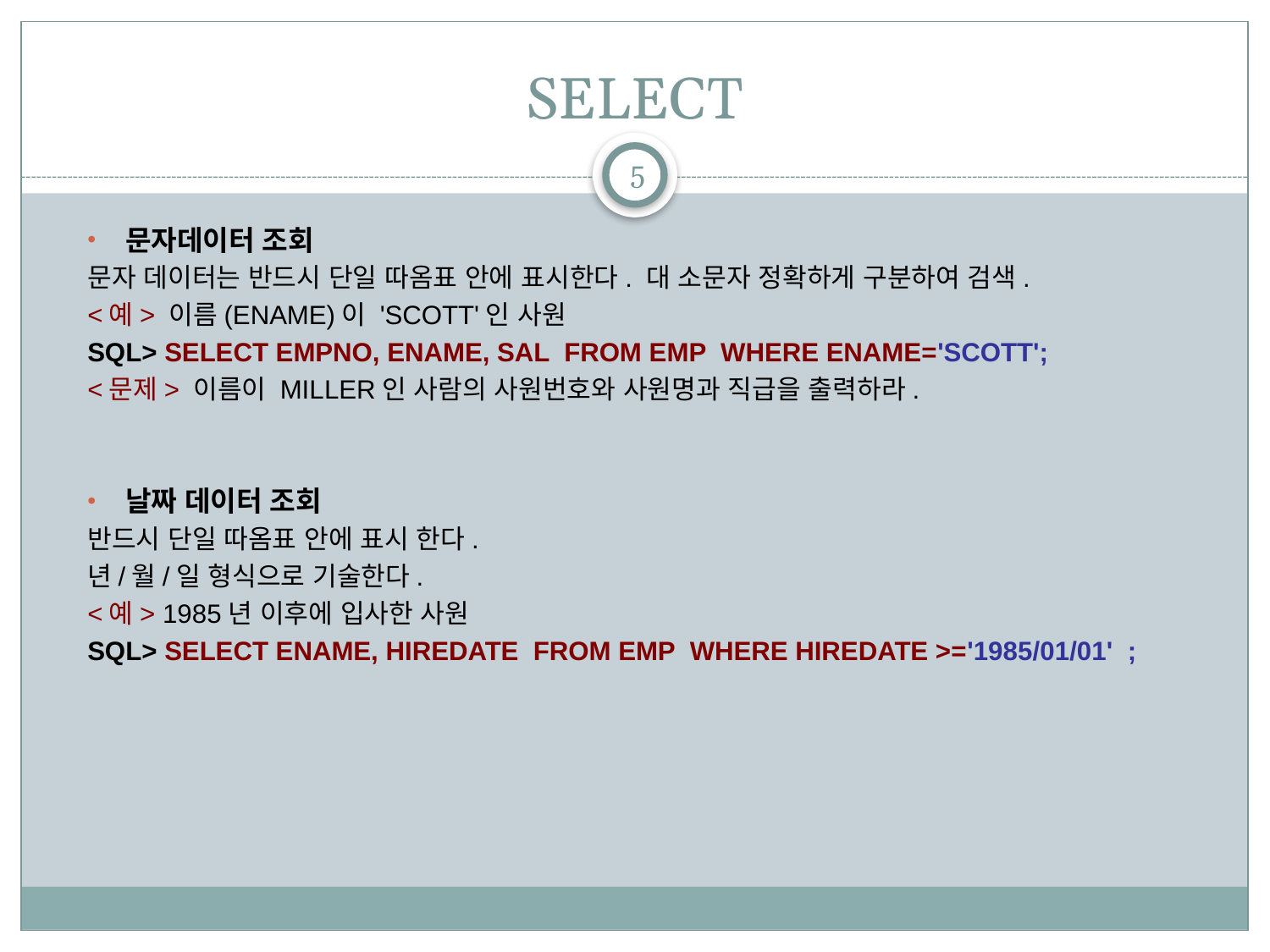

# SELECT
5
문자데이터 조회
문자 데이터는 반드시 단일 따옴표 안에 표시한다. 대 소문자 정확하게 구분하여 검색.
<예> 이름(ENAME)이 'SCOTT'인 사원
SQL> SELECT EMPNO, ENAME, SAL  FROM EMP  WHERE ENAME='SCOTT';
<문제> 이름이 MILLER인 사람의 사원번호와 사원명과 직급을 출력하라.

날짜 데이터 조회
반드시 단일 따옴표 안에 표시 한다.
년/월/일 형식으로 기술한다.
<예> 1985년 이후에 입사한 사원
SQL> SELECT ENAME, HIREDATE  FROM EMP  WHERE HIREDATE >='1985/01/01'  ;